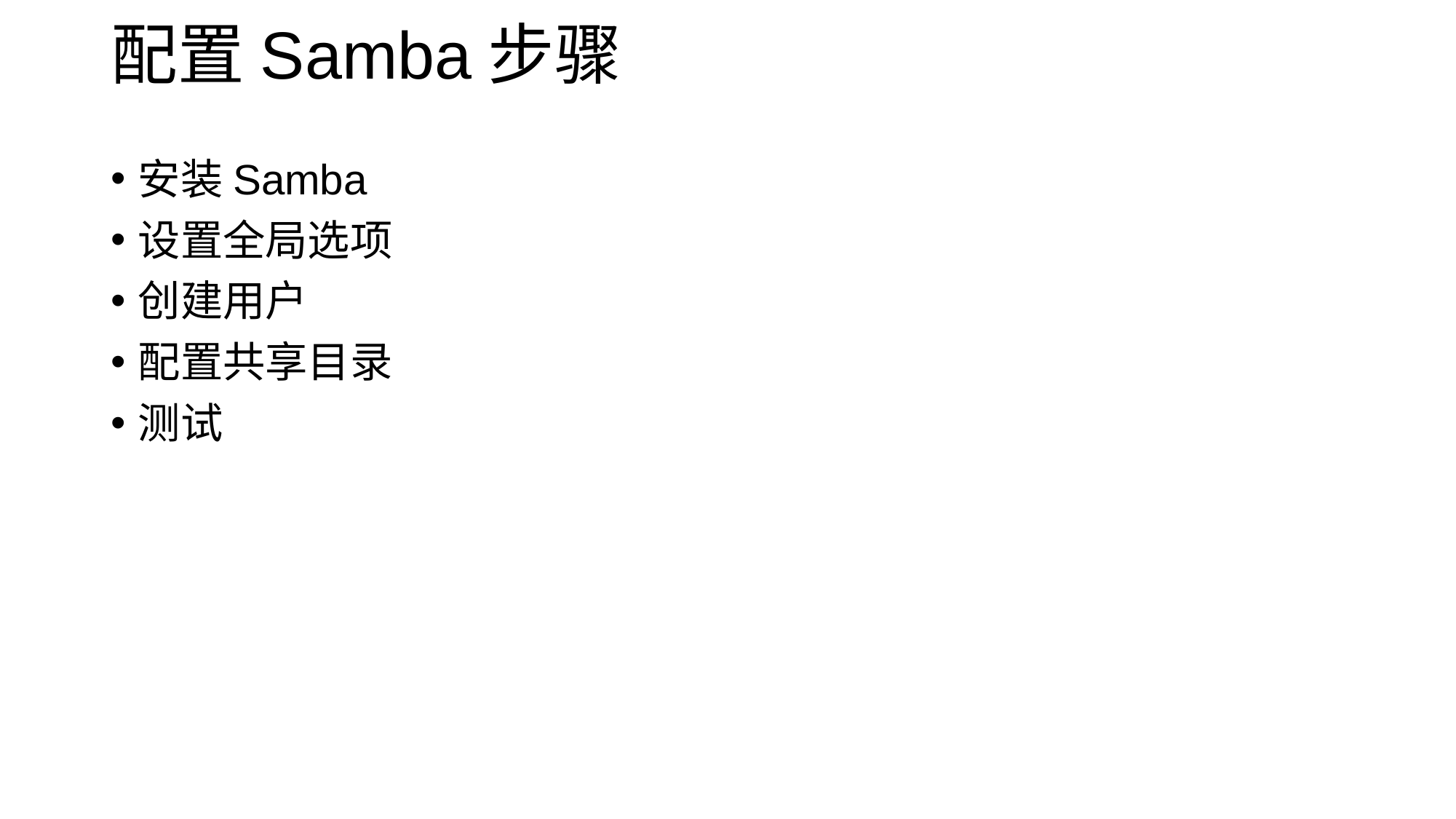

# 配置Samba步骤
安装Samba
设置全局选项
创建用户
配置共享目录
测试